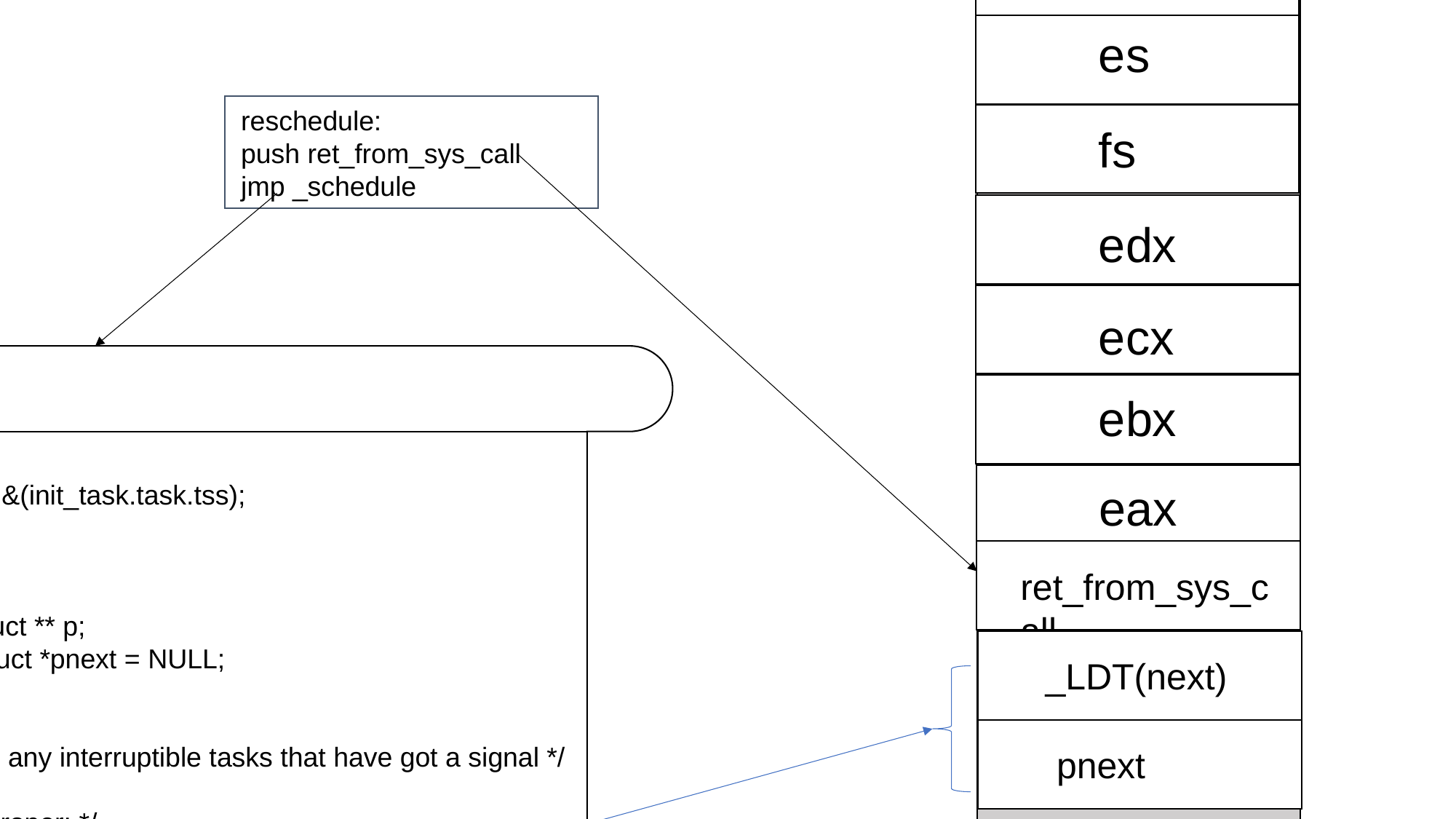

内核栈

源SS

源SP

EFLAGS

源IP

源CS

ds

es

reschedule:
push ret_from_sys_call
jmp _schedule

fs

edx

ecx

ebx

struct task_struct *tss = &(init_task.task.tss);
void schedule(void)
{
	int i,next,c;
	struct task_struct ** p;
               struct task_struct *pnext = NULL;

/* check alarm, wake up any interruptible tasks that have got a signal */
…
/* this is the scheduler proper: */
               …
	,pnext = *p;
               …
	switch_to(pnext, _LDT(next));
}
eax

ret_from_sys_call

_LDT(next)

pnext